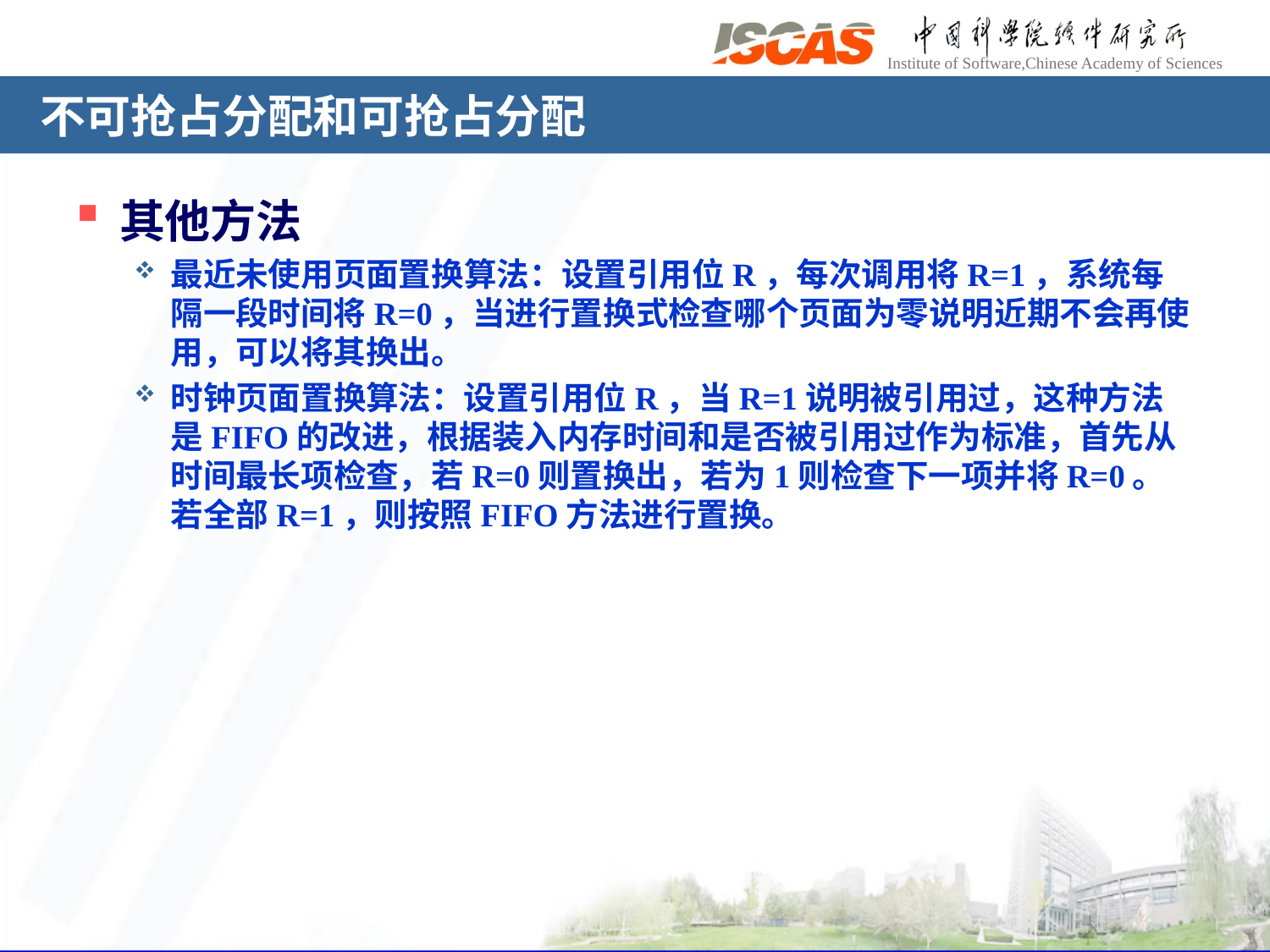

# 不可抢占分配和可抢占分配
其他方法
最近未使用页面置换算法：设置引用位R，每次调用将R=1，系统每隔一段时间将R=0，当进行置换式检查哪个页面为零说明近期不会再使用，可以将其换出。
时钟页面置换算法：设置引用位R，当R=1说明被引用过，这种方法是FIFO的改进，根据装入内存时间和是否被引用过作为标准，首先从时间最长项检查，若R=0则置换出，若为1则检查下一项并将R=0。若全部R=1，则按照FIFO方法进行置换。